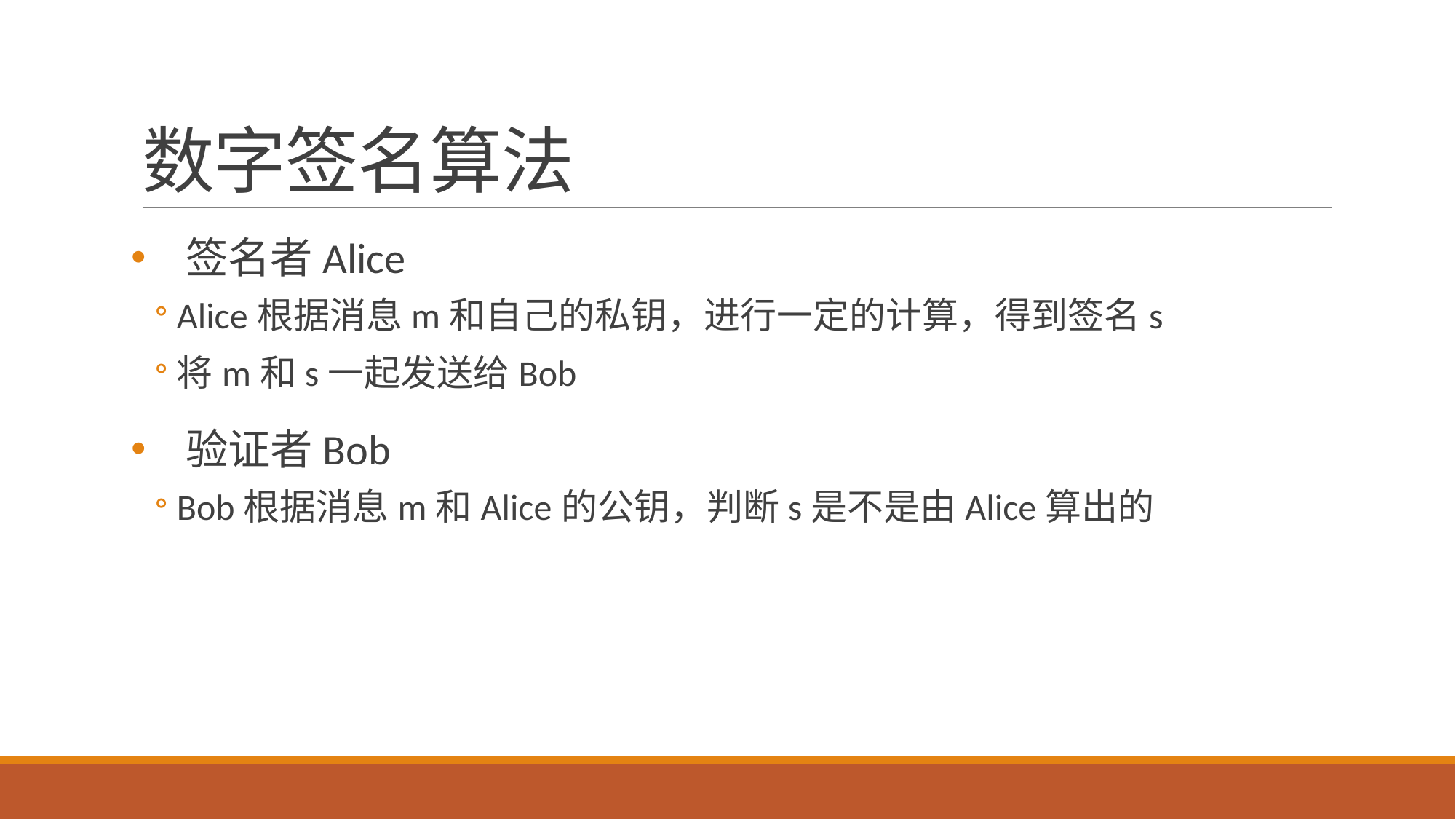

# 数字签名算法
签名者Alice
Alice根据消息m和自己的私钥，进行一定的计算，得到签名s
将m和s一起发送给Bob
验证者Bob
Bob根据消息m和Alice的公钥，判断s是不是由Alice算出的